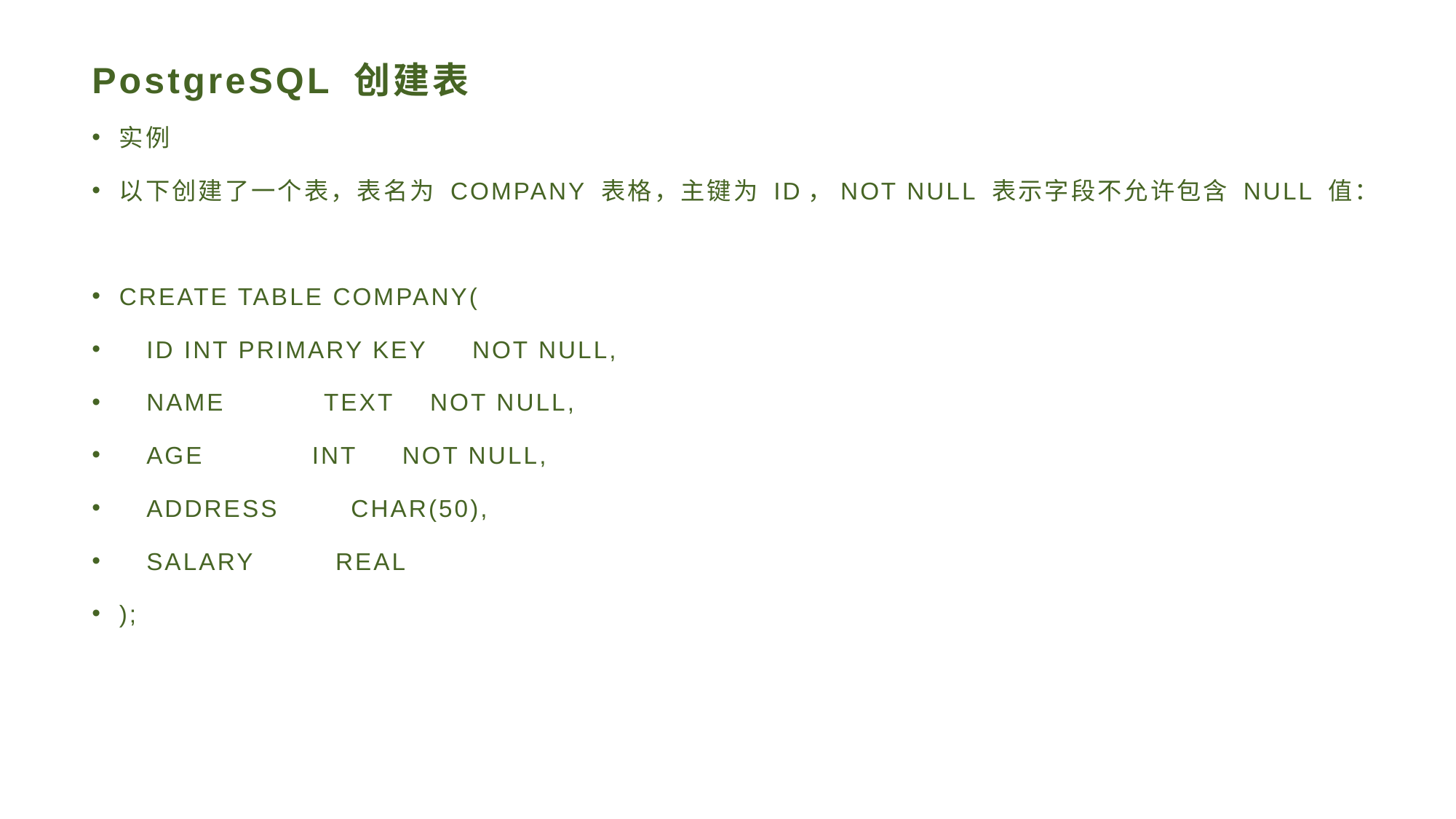

# PostgreSQL 创建表
实例
以下创建了一个表，表名为 COMPANY 表格，主键为 ID，NOT NULL 表示字段不允许包含 NULL 值：

CREATE TABLE COMPANY(
   ID INT PRIMARY KEY     NOT NULL,
   NAME           TEXT    NOT NULL,
   AGE            INT     NOT NULL,
   ADDRESS        CHAR(50),
   SALARY         REAL
);